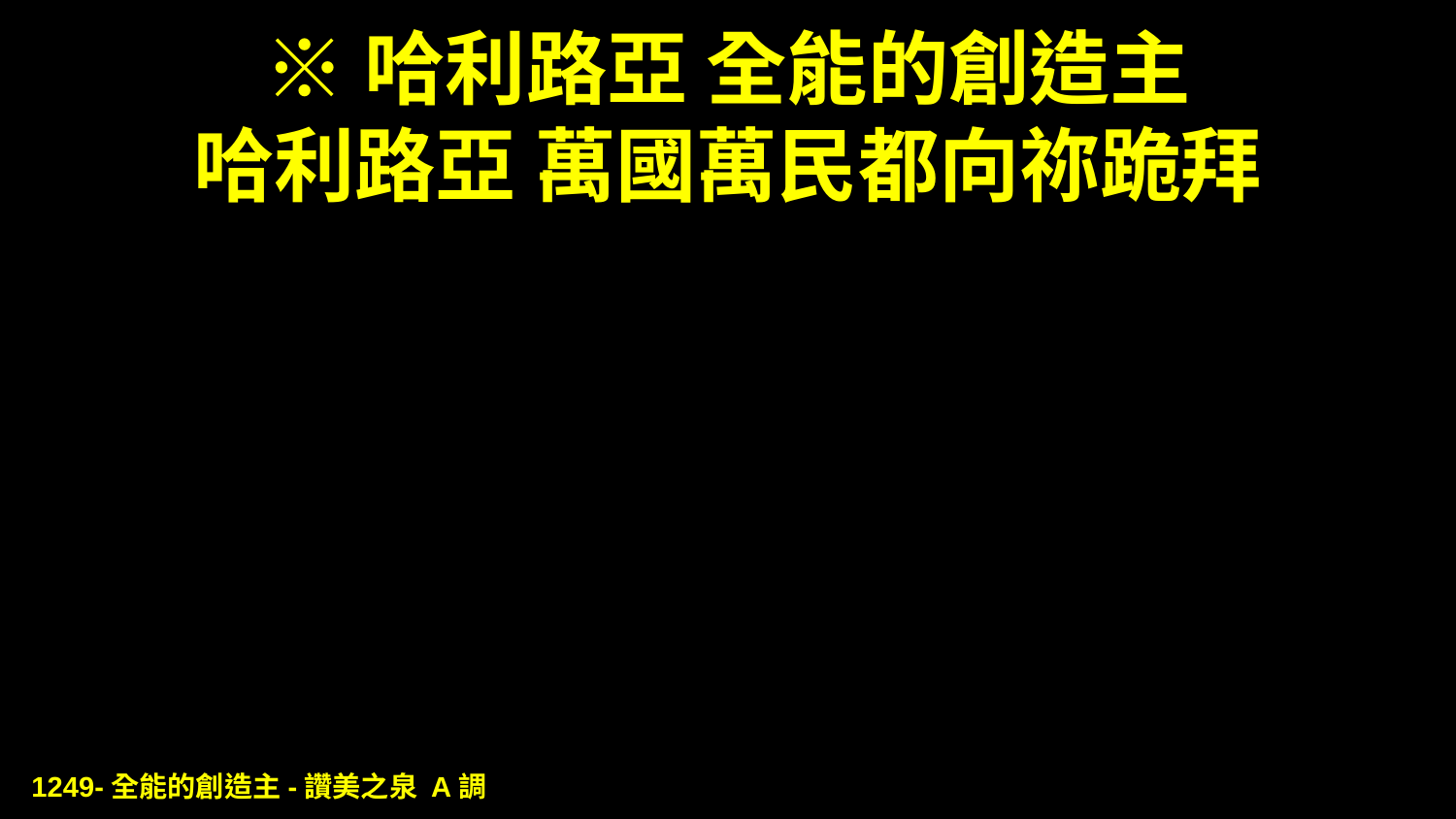

# ※哈利路亞 全能的創造主 哈利路亞 萬國萬民都向祢跪拜
1249-全能的創造主-讚美之泉 A調